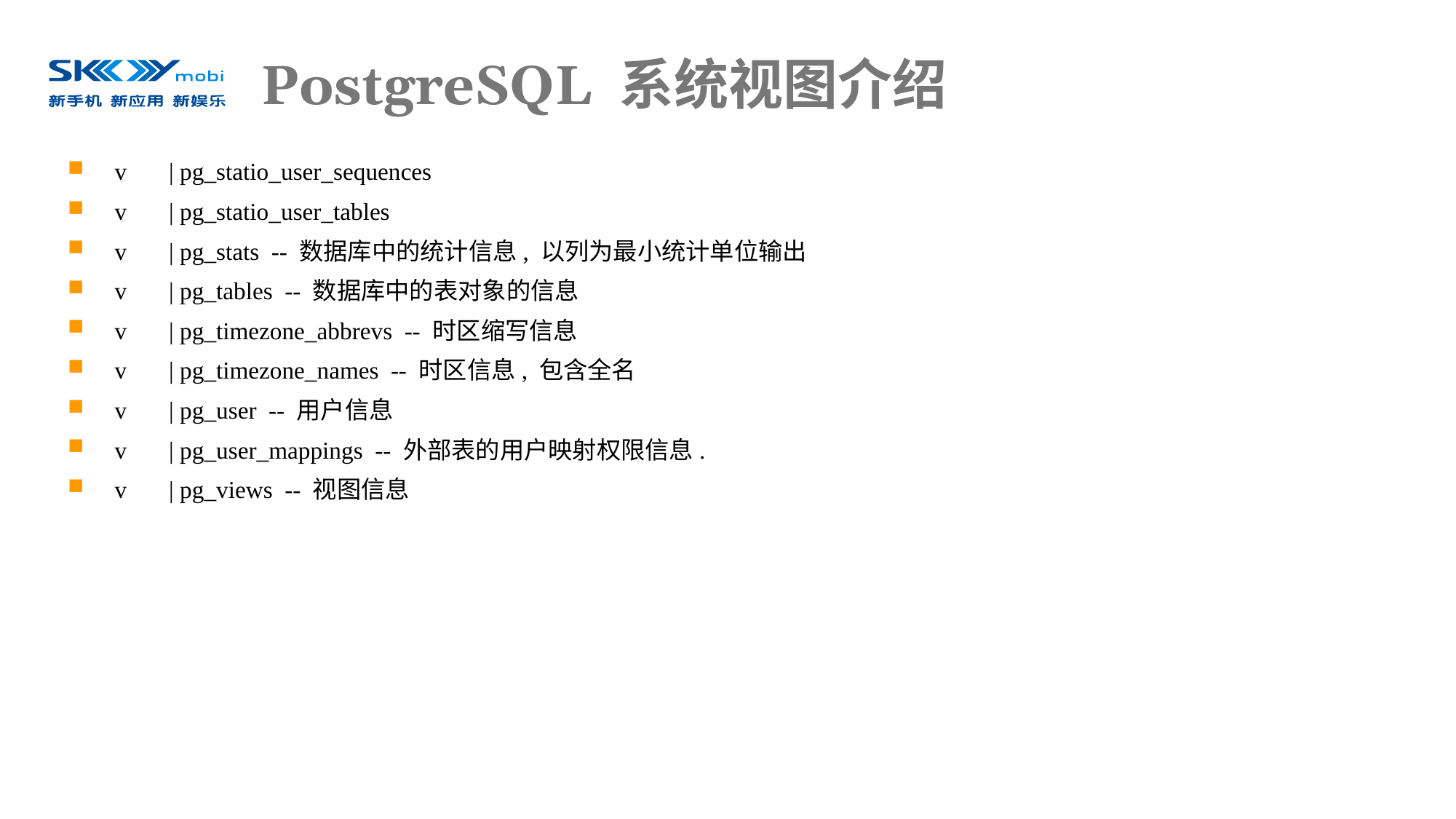

# PostgreSQL 系统视图介绍
 v       | pg_statio_user_sequences
 v       | pg_statio_user_tables
 v       | pg_stats  -- 数据库中的统计信息, 以列为最小统计单位输出
 v       | pg_tables  -- 数据库中的表对象的信息
 v       | pg_timezone_abbrevs  -- 时区缩写信息
 v       | pg_timezone_names  -- 时区信息, 包含全名
 v       | pg_user  -- 用户信息
 v       | pg_user_mappings  -- 外部表的用户映射权限信息.
 v       | pg_views  -- 视图信息